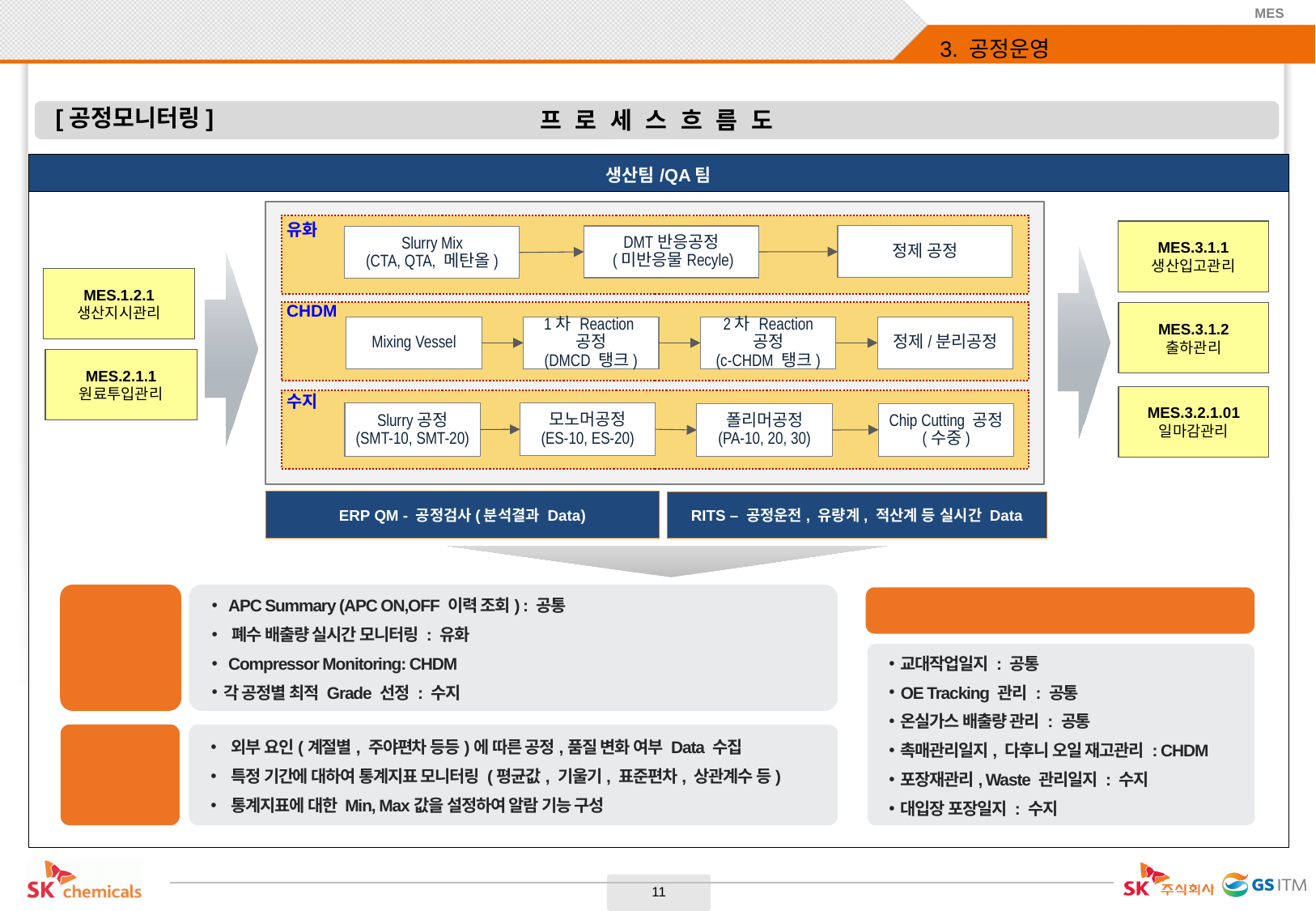

# 3. 공정운영
[공정모니터링]
| 생산팀/QA팀 |
| --- |
|  |

유화

MES.3.1.1
생산입고관리
정제 공정
DMT반응공정
 (미반응물Recyle)
Slurry Mix
(CTA, QTA, 메탄올)
MES.1.2.1
생산지시관리
CHDM

MES.3.1.2
출하관리

Mixing Vessel
1차 Reaction공정
(DMCD 탱크)
2차 Reaction 공정
(c-CHDM 탱크)
정제/분리공정

MES.2.1.1
원료투입관리
수지
MES.3.2.1.01
일마감관리

모노머공정
(ES-10, ES-20)
Slurry공정
(SMT-10, SMT-20)
Chip Cutting 공정
(수중)
폴리머공정
(PA-10, 20, 30)
ERP QM - 공정검사(분석결과 Data)
RITS – 공정운전, 유량계, 적산계 등 실시간 Data

공정현황
모니터링
 APC Summary (APC ON,OFF 이력 조회) : 공통
 폐수 배출량 실시간 모니터링 : 유화
 Compressor Monitoring: CHDM
각 공정별 최적 Grade 선정 : 수지
각종 일지 및 보고서  작성
교대작업일지 : 공통
OE Tracking 관리 : 공통
온실가스 배출량 관리 : 공통
촉매관리일지, 다후니 오일 재고관리 : CHDM
포장재관리, Waste 관리일지 : 수지
대입장 포장일지 : 수지
품질현황
모니터링
 외부 요인(계절별, 주야편차 등등)에 따른 공정,품질 변화 여부 Data 수집
 특정 기간에 대하여 통계지표 모니터링 (평균값, 기울기, 표준편차, 상관계수 등)
 통계지표에 대한 Min, Max값을 설정하여 알람 기능 구성